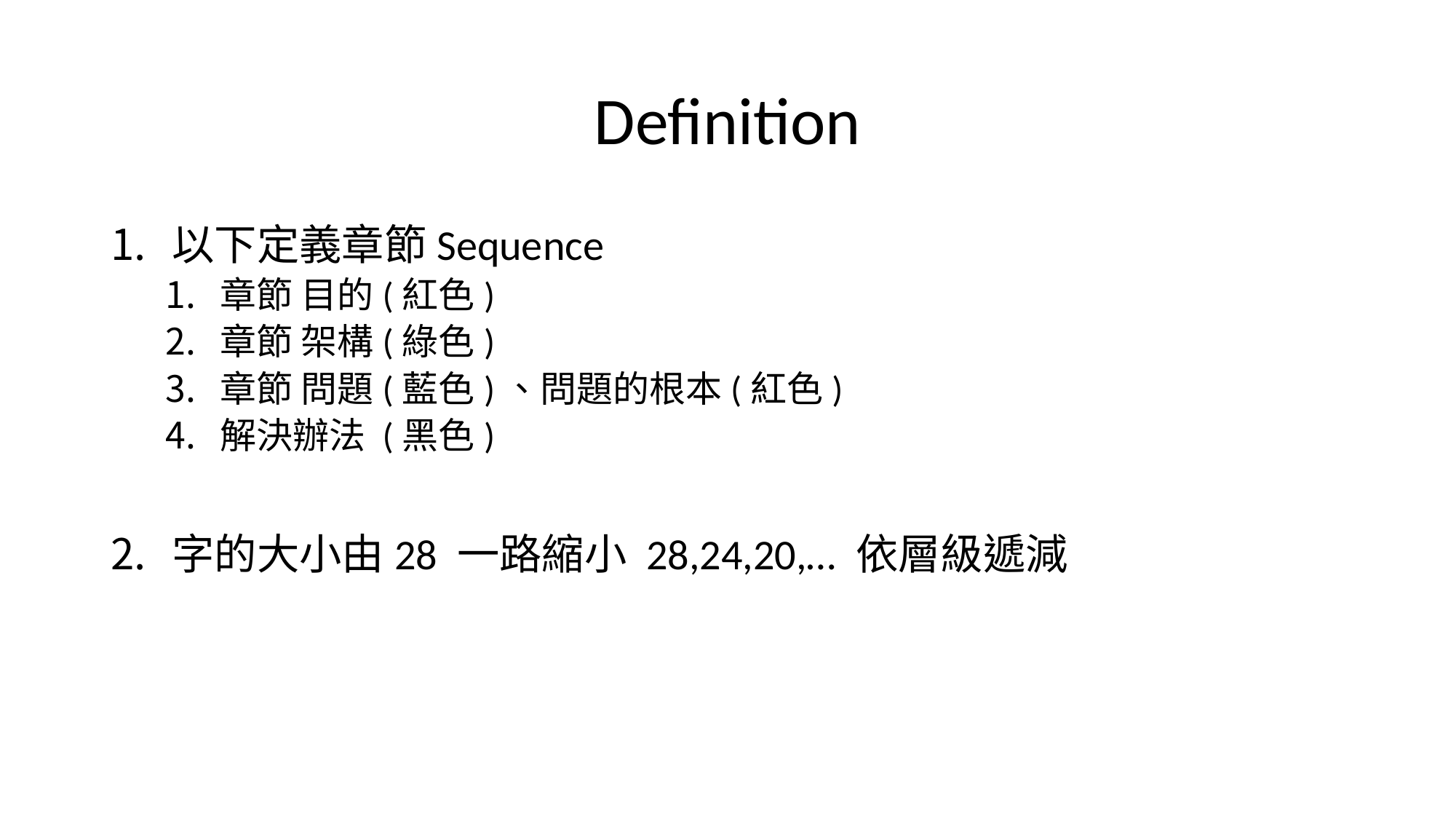

# Definition
以下定義章節Sequence
章節 目的(紅色)
章節 架構(綠色)
章節 問題(藍色)、問題的根本(紅色)
解決辦法 (黑色)

字的大小由28 一路縮小 28,24,20,… 依層級遞減